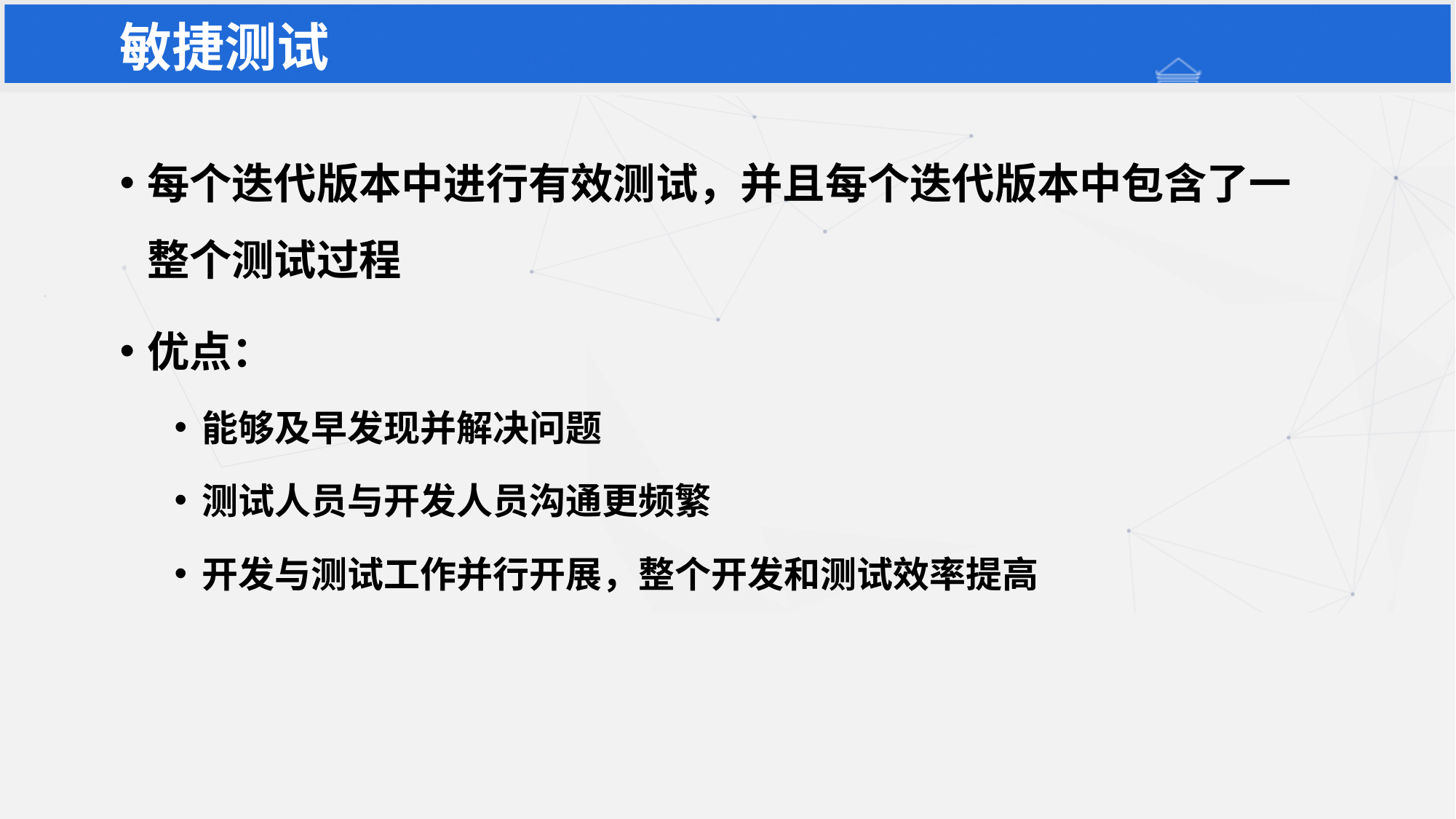

# 敏捷测试
每个迭代版本中进行有效测试，并且每个迭代版本中包含了一整个测试过程
优点：
能够及早发现并解决问题
测试人员与开发人员沟通更频繁
开发与测试工作并行开展，整个开发和测试效率提高